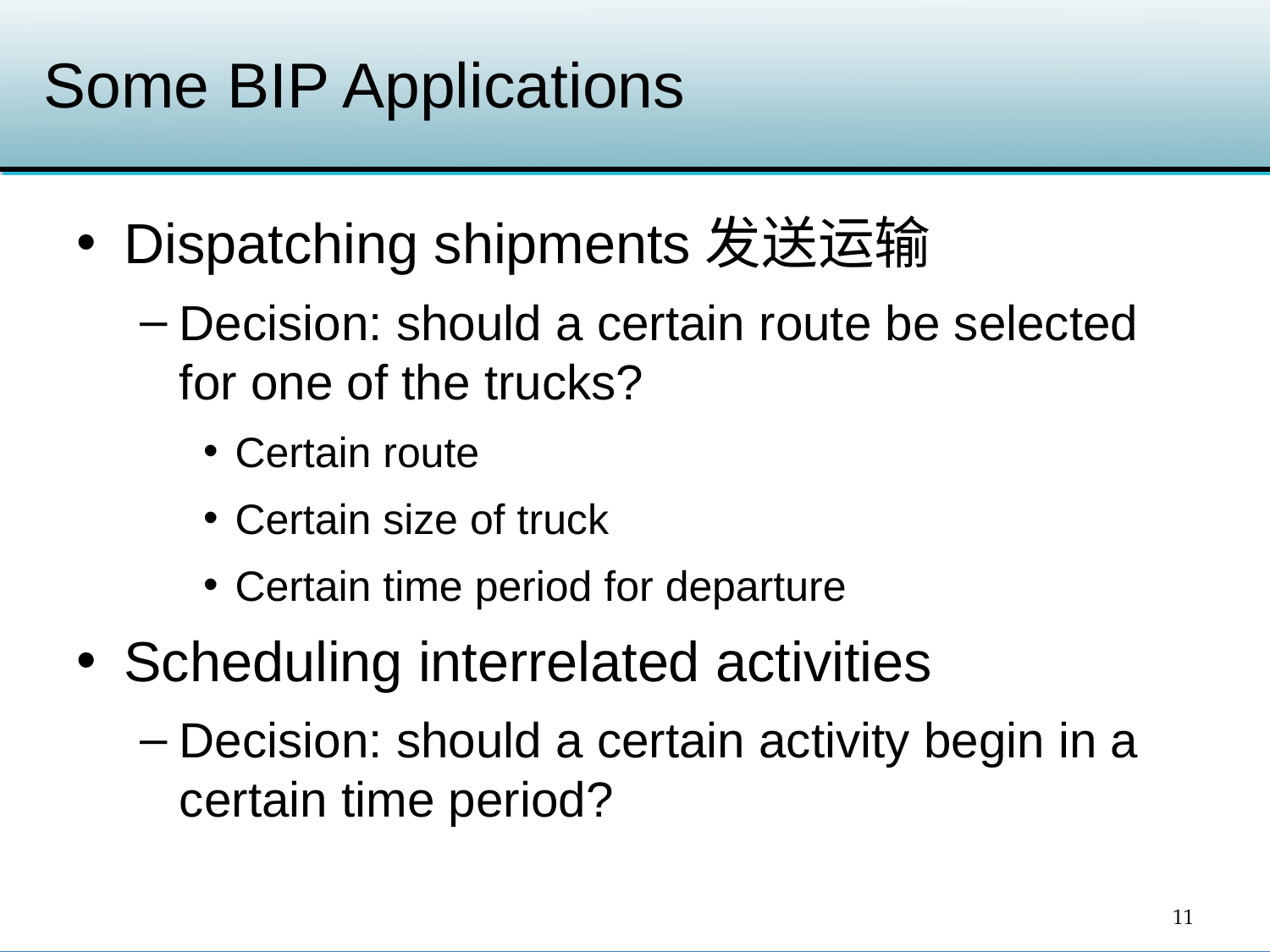

# Some BIP Applications
Dispatching shipments发送运输
Decision: should a certain route be selected for one of the trucks?
Certain route
Certain size of truck
Certain time period for departure
Scheduling interrelated activities
Decision: should a certain activity begin in a certain time period?

11